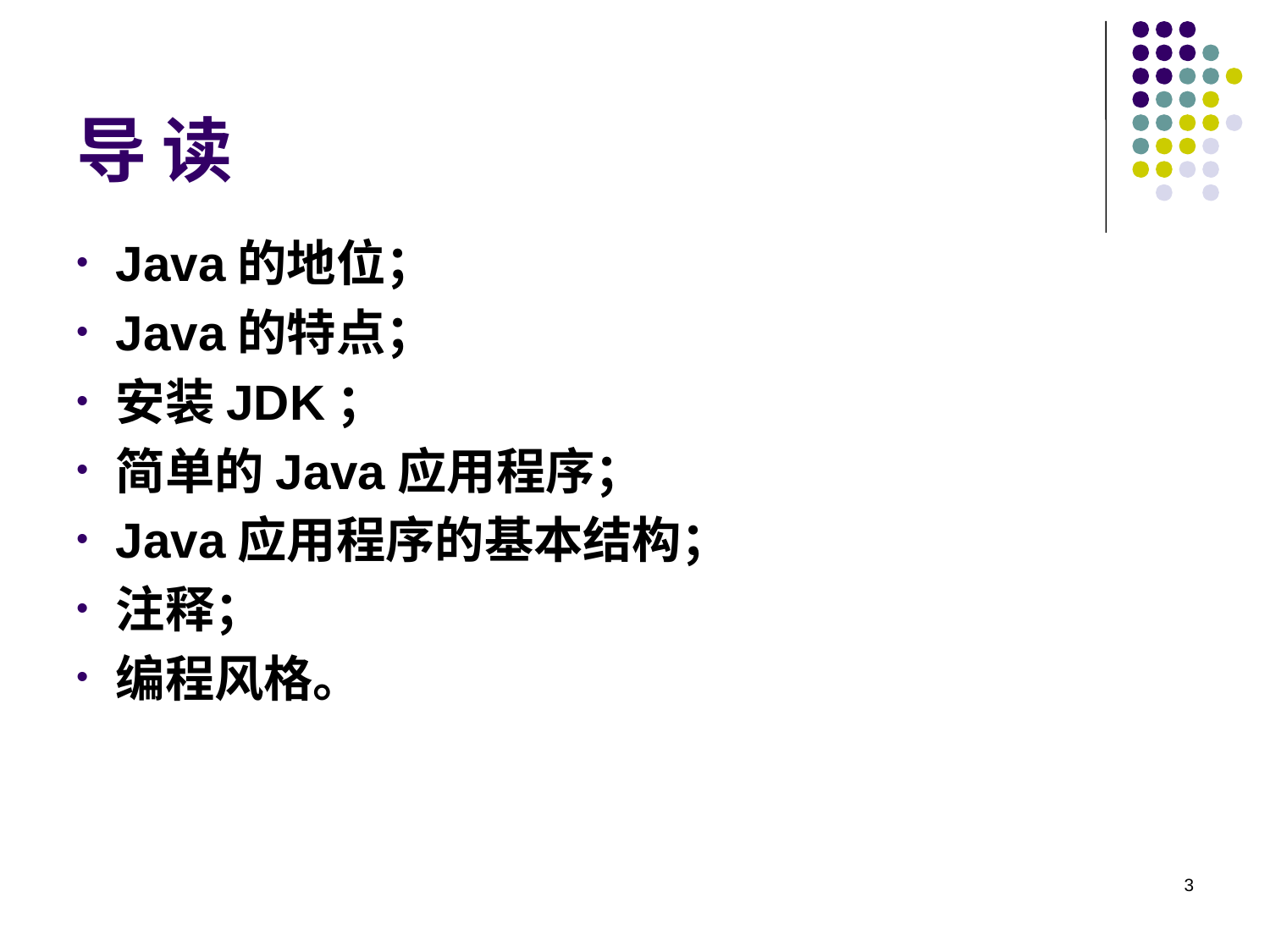

# 导 读
Java的地位；
Java的特点；
安装JDK；
简单的Java应用程序；
Java应用程序的基本结构；
注释；
编程风格。
3